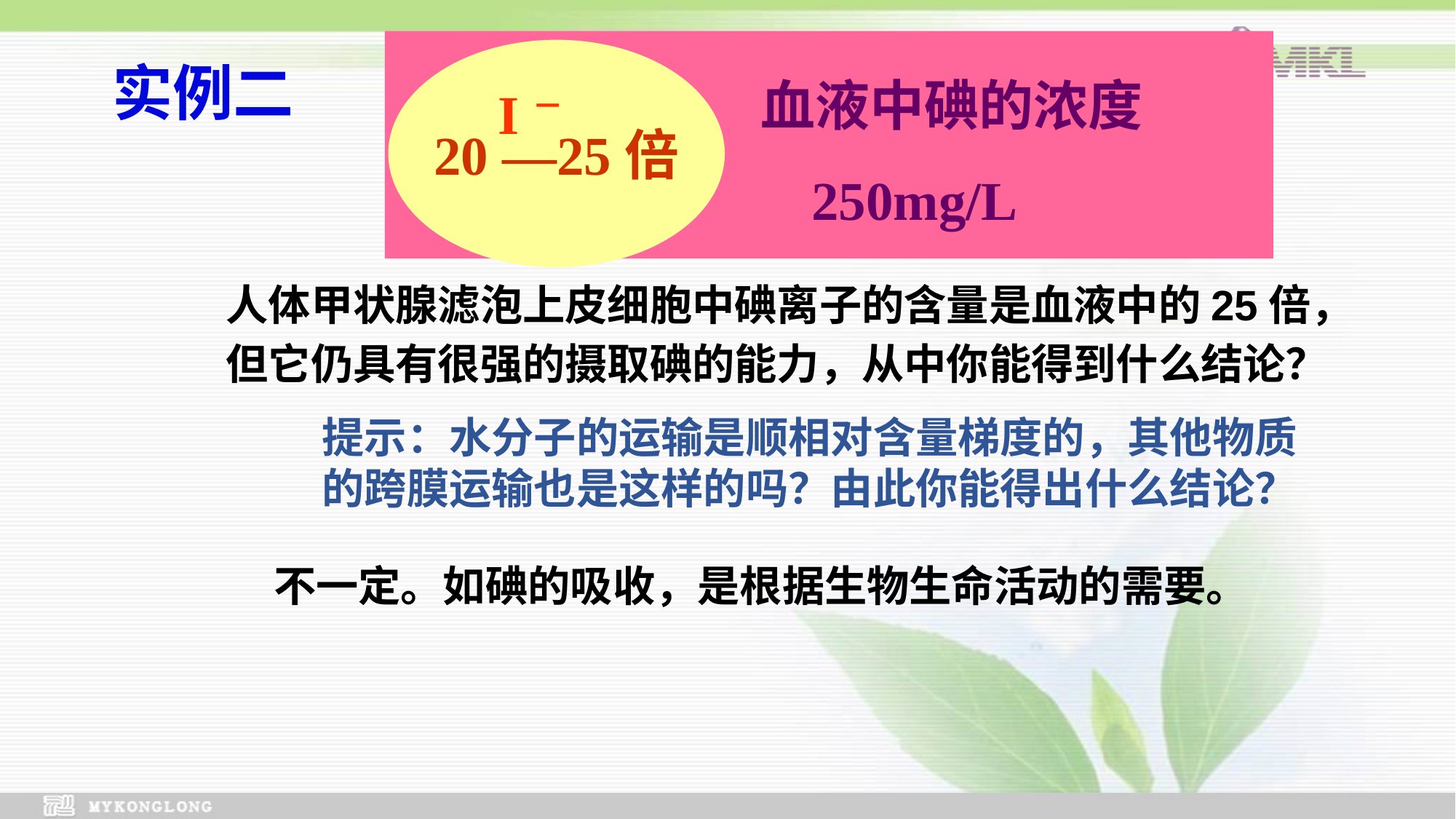

20 —25倍
实例二
血液中碘的浓度
I－
250mg/L
人体甲状腺滤泡上皮细胞中碘离子的含量是血液中的25倍，
但它仍具有很强的摄取碘的能力，从中你能得到什么结论？
提示：水分子的运输是顺相对含量梯度的，其他物质的跨膜运输也是这样的吗？由此你能得出什么结论？
不一定。如碘的吸收，是根据生物生命活动的需要。